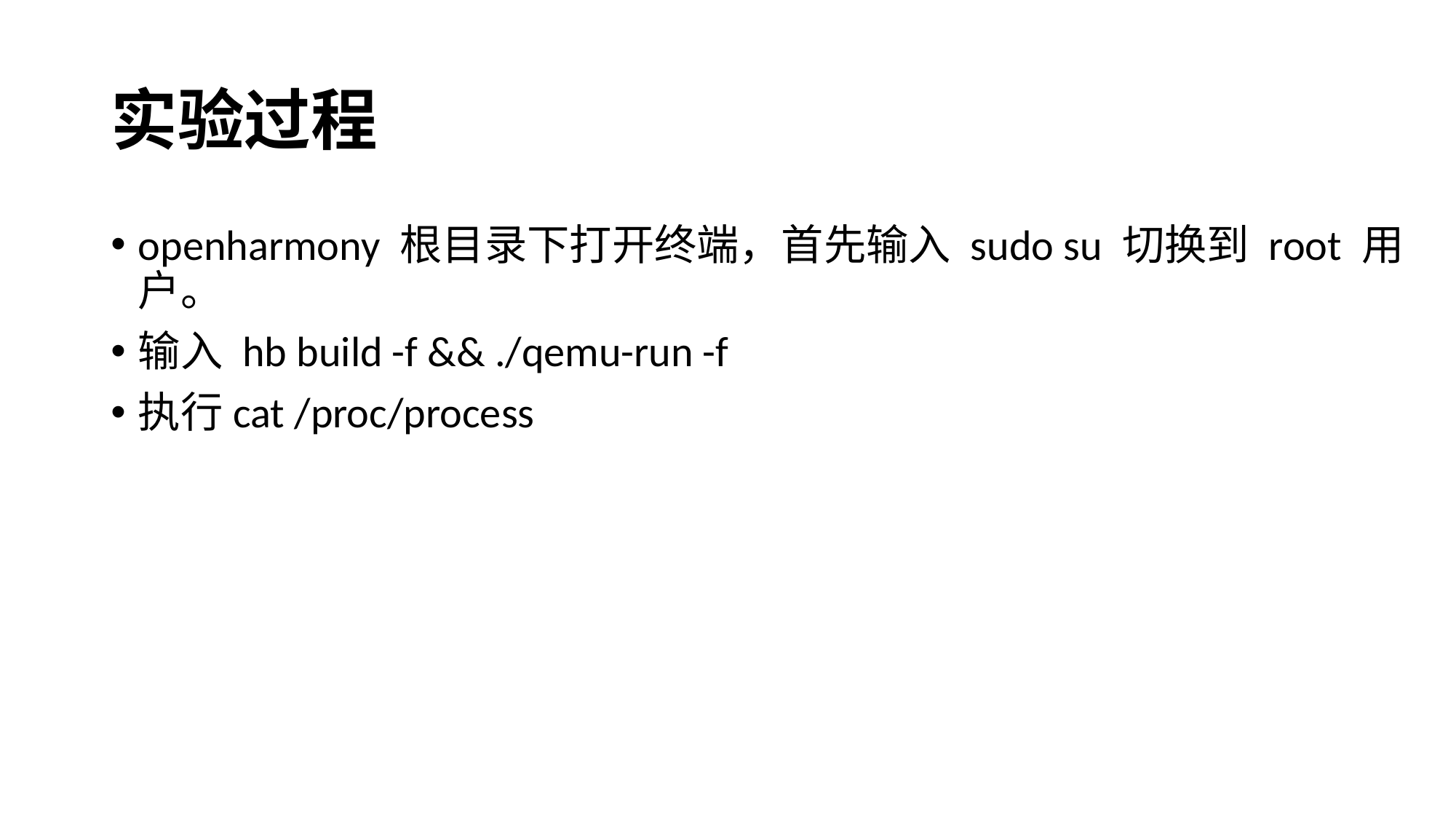

# 实验过程
openharmony 根目录下打开终端，首先输入 sudo su 切换到 root 用户。
输入 hb build -f && ./qemu-run -f
执行cat /proc/process